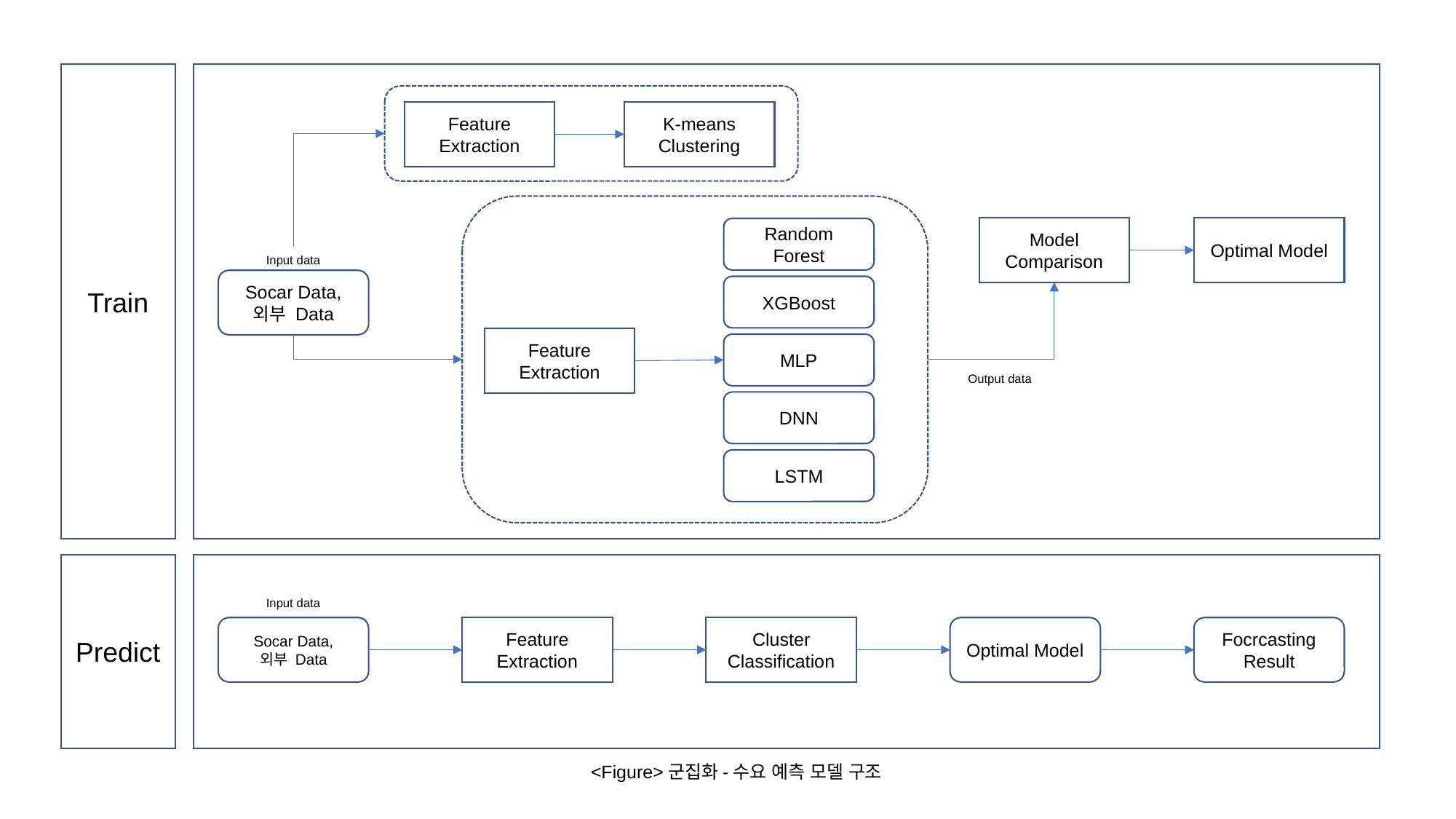

Train

Feature Extraction
K-means
Clustering

Model
Comparison
Optimal Model
Random Forest
Input data
Socar Data,
외부 Data
XGBoost
Feature Extraction
MLP
Output data
DNN
LSTM
Predict

Input data
Socar Data,
외부 Data
Feature Extraction
Cluster Classification
Optimal Model
Focrcasting
Result
<Figure>군집화-수요 예측 모델 구조